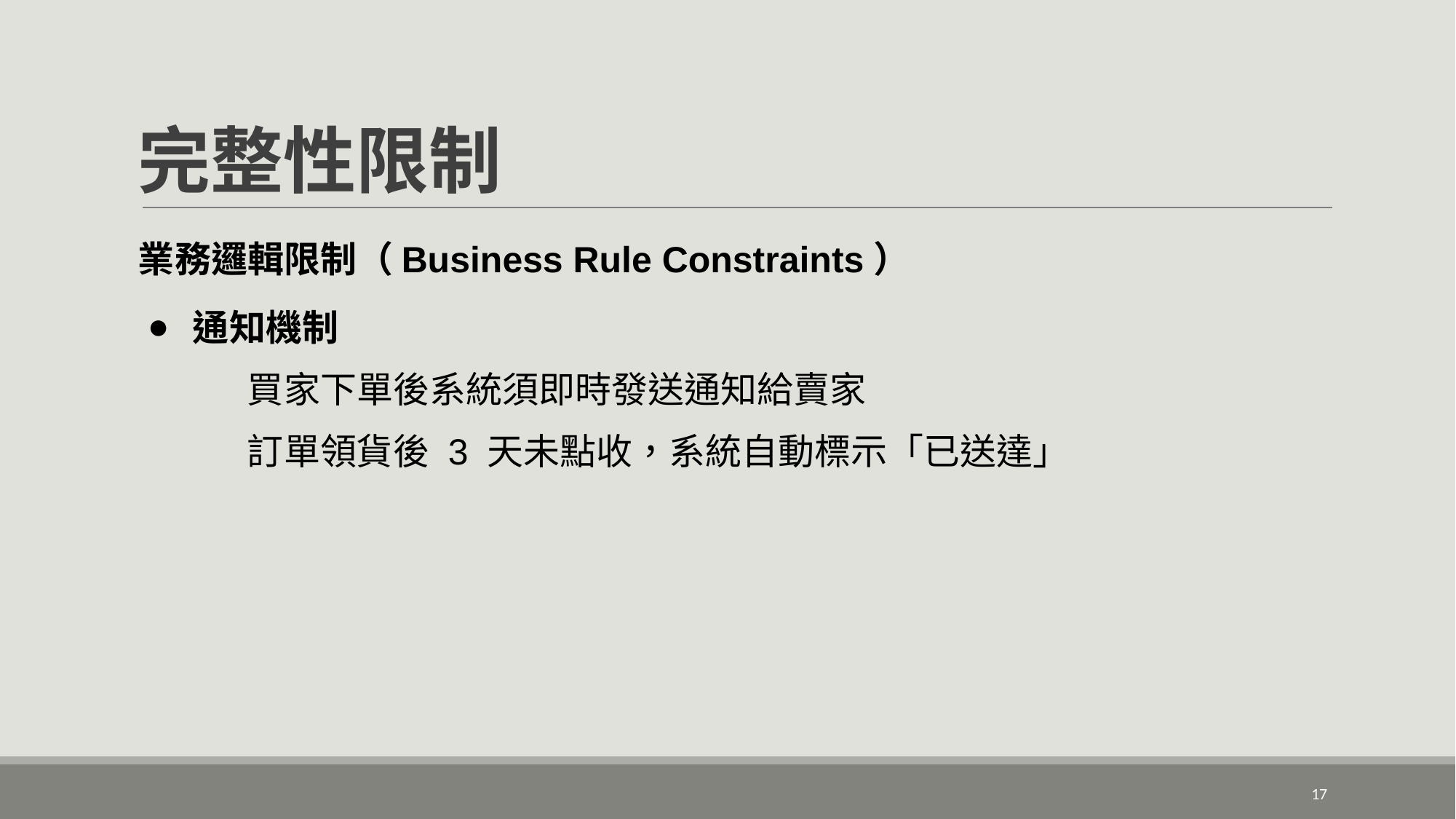

# 完整性限制
業務邏輯限制（Business Rule Constraints）
通知機制
買家下單後系統須即時發送通知給賣家
訂單領貨後 3 天未點收，系統自動標示「已送達」

17